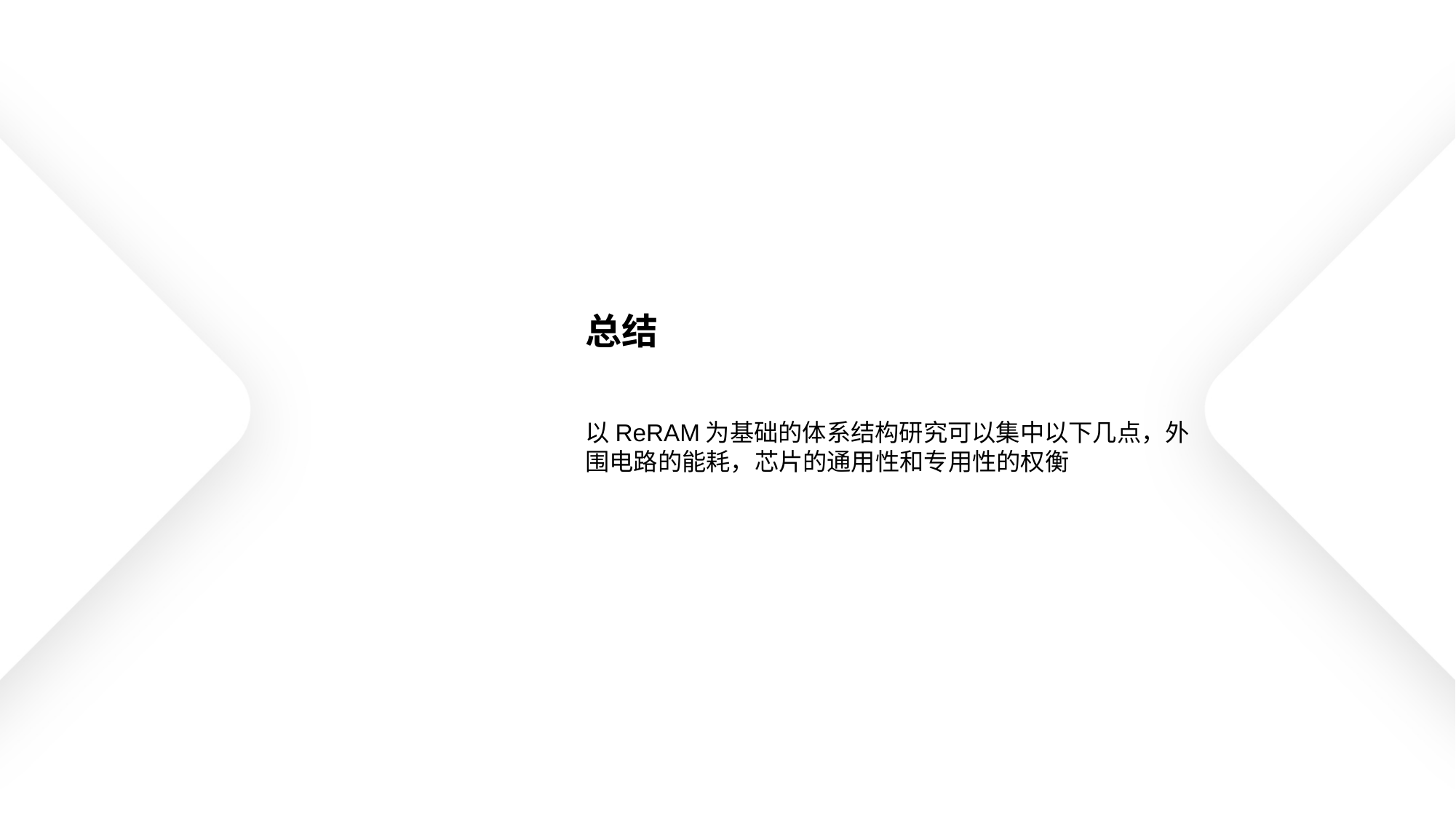

# 总结
以ReRAM为基础的体系结构研究可以集中以下几点，外围电路的能耗，芯片的通用性和专用性的权衡